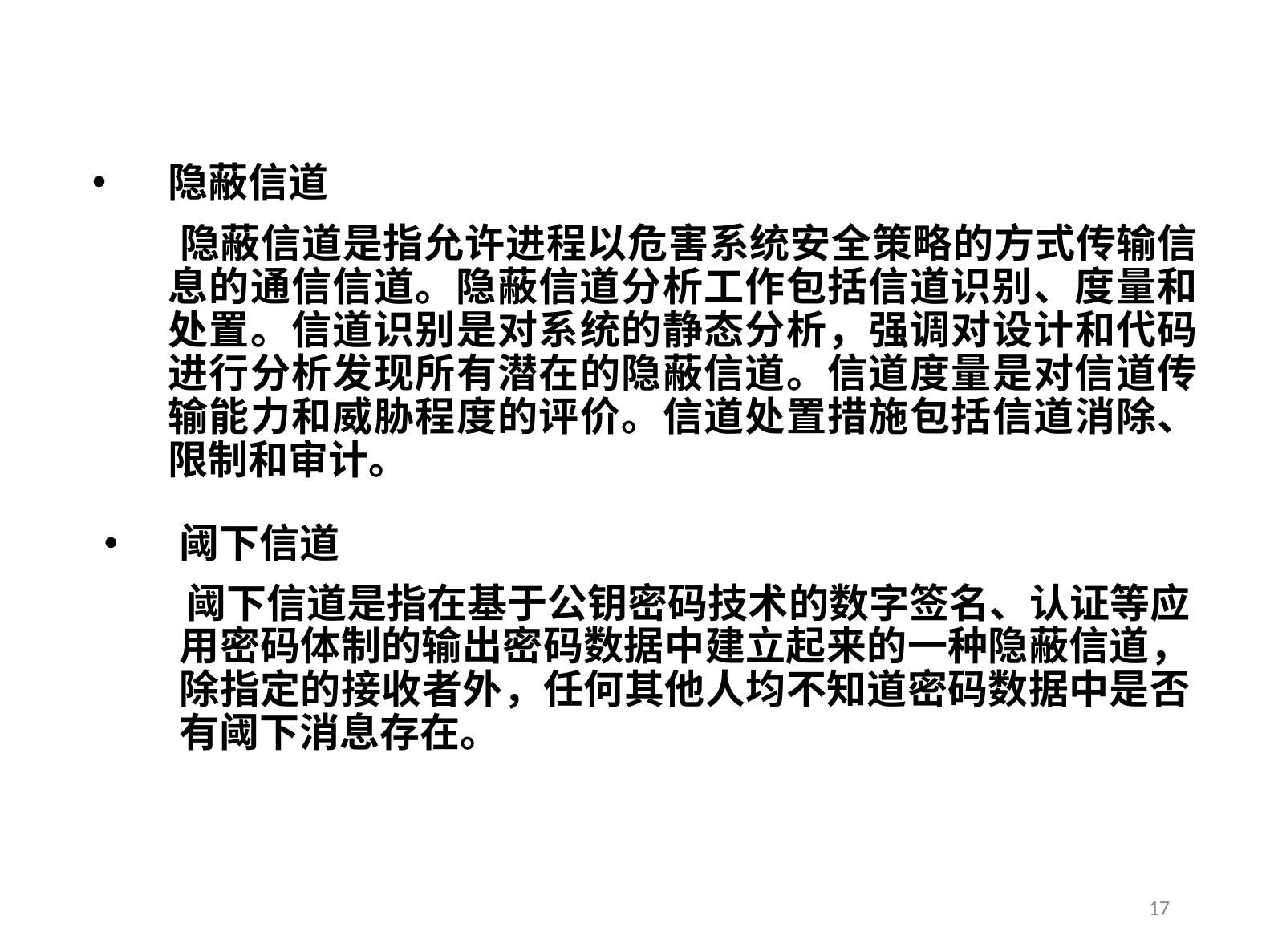

隐蔽信道
        隐蔽信道是指允许进程以危害系统安全策略的方式传输信息的通信信道。隐蔽信道分析工作包括信道识别、度量和处置。信道识别是对系统的静态分析，强调对设计和代码进行分析发现所有潜在的隐蔽信道。信道度量是对信道传输能力和威胁程度的评价。信道处置措施包括信道消除、限制和审计。
阈下信道
        阈下信道是指在基于公钥密码技术的数字签名、认证等应用密码体制的输出密码数据中建立起来的一种隐蔽信道，除指定的接收者外，任何其他人均不知道密码数据中是否有阈下消息存在。
17